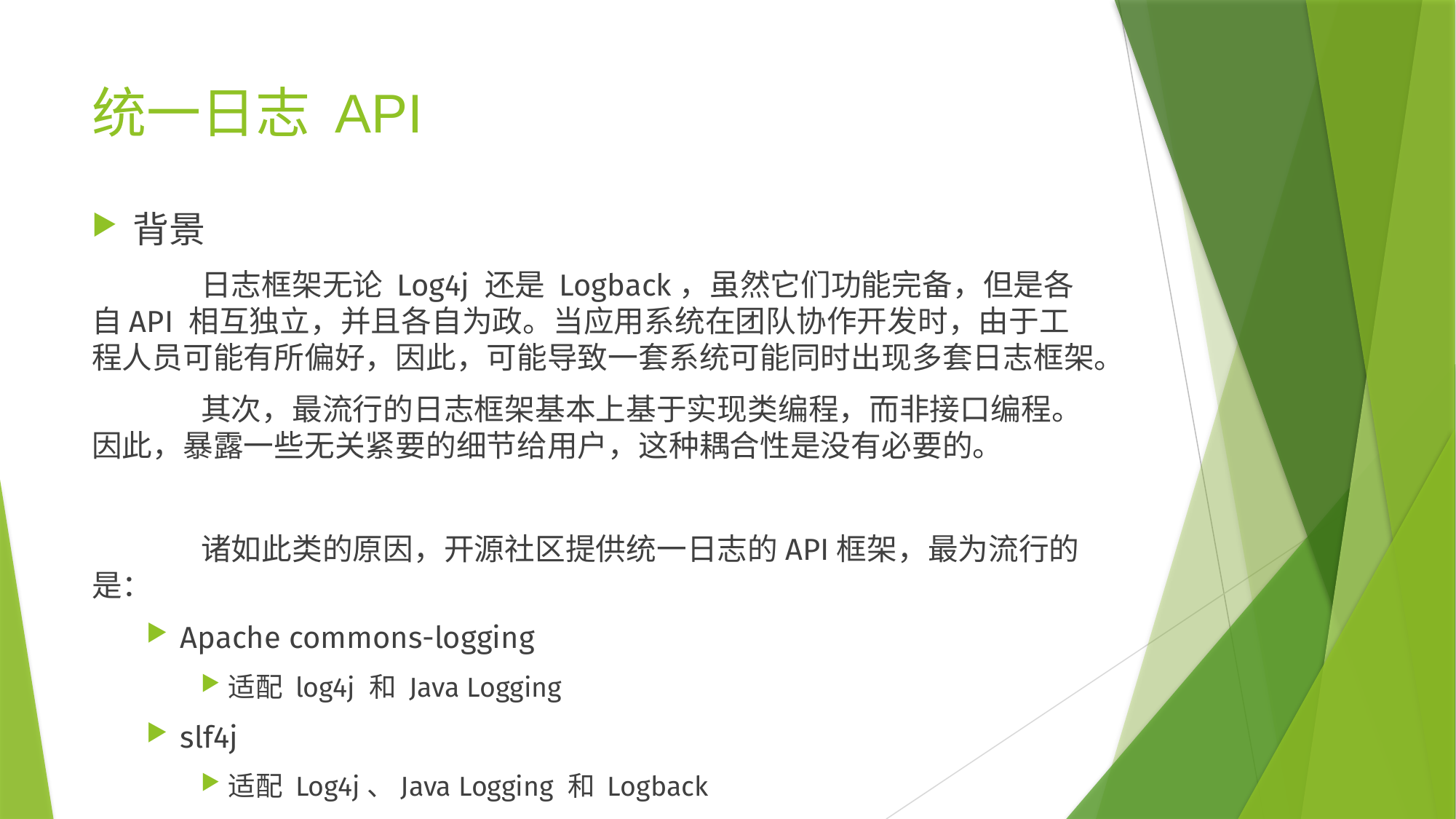

# 统一日志 API
背景
	日志框架无论 Log4j 还是 Logback，虽然它们功能完备，但是各自API 相互独立，并且各自为政。当应用系统在团队协作开发时，由于工程人员可能有所偏好，因此，可能导致一套系统可能同时出现多套日志框架。
	其次，最流行的日志框架基本上基于实现类编程，而非接口编程。因此，暴露一些无关紧要的细节给用户，这种耦合性是没有必要的。

	诸如此类的原因，开源社区提供统一日志的API框架，最为流行的是：
Apache commons-logging
适配 log4j 和 Java Logging
slf4j
适配 Log4j、Java Logging 和 Logback